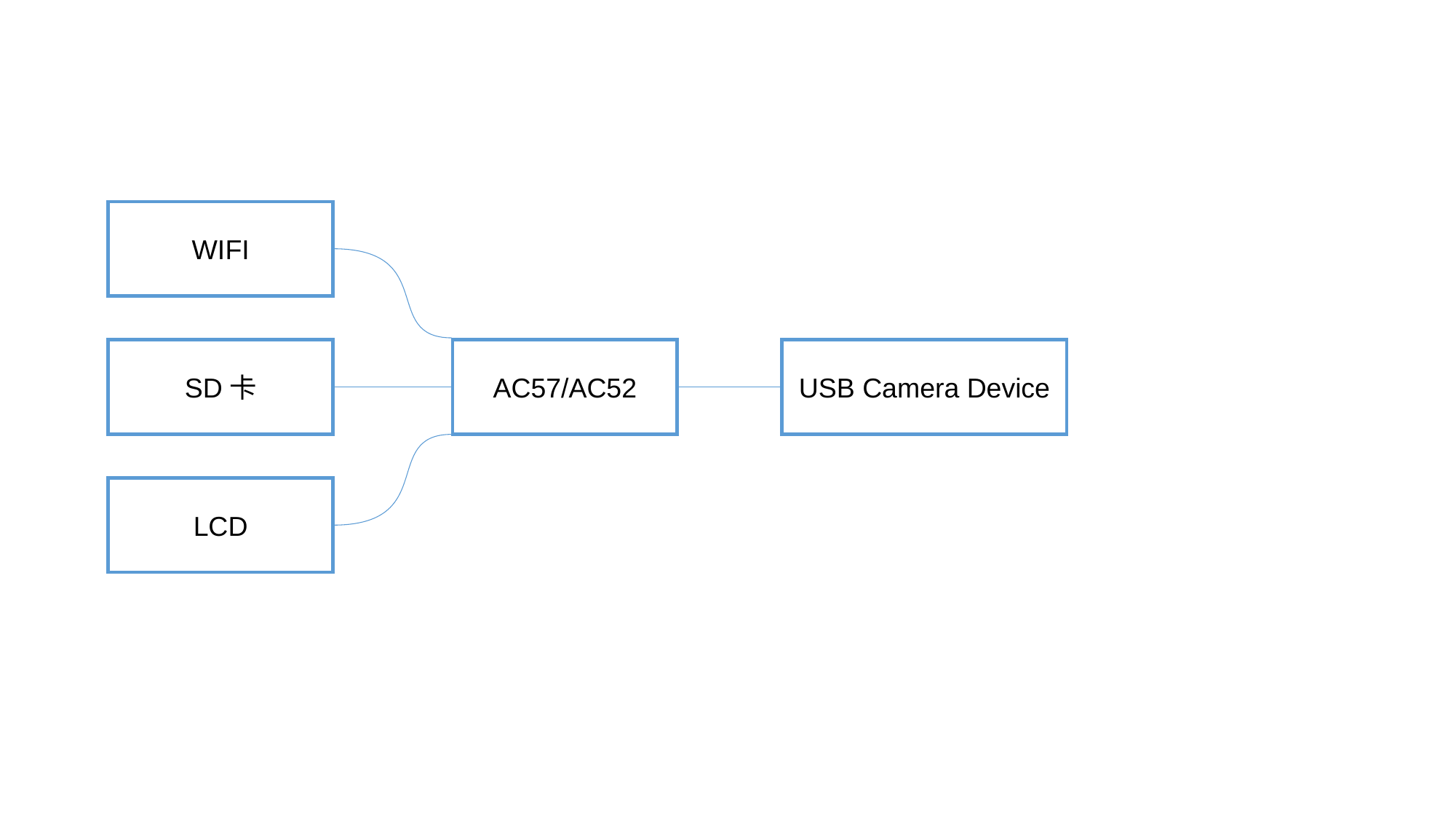

WIFI
SD卡
AC57/AC52
USB Camera Device
LCD